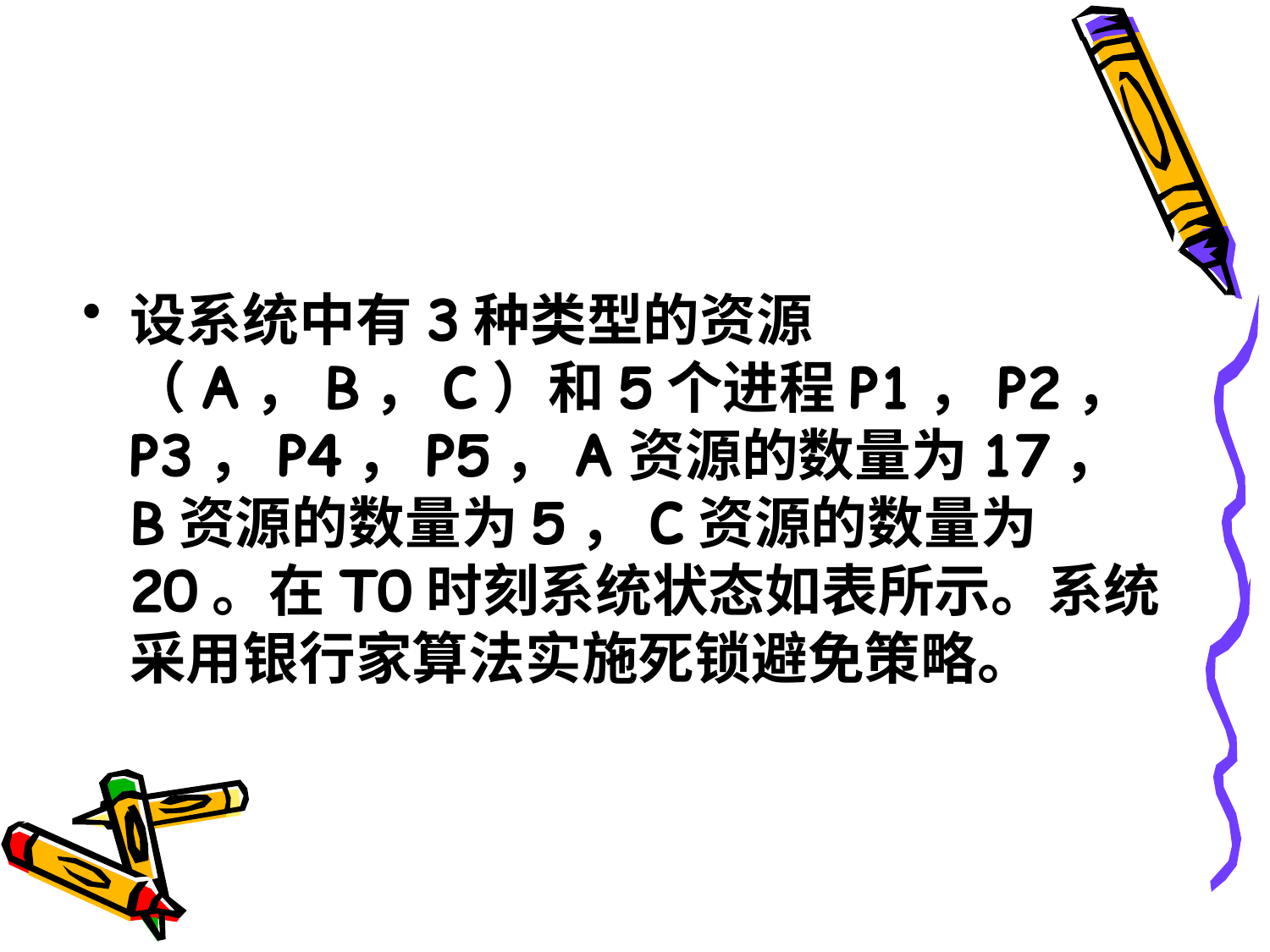

#
设系统中有3种类型的资源（A，B，C）和5个进程P1，P2，P3，P4，P5，A资源的数量为17，B资源的数量为5，C资源的数量为20。在T0时刻系统状态如表所示。系统采用银行家算法实施死锁避免策略。